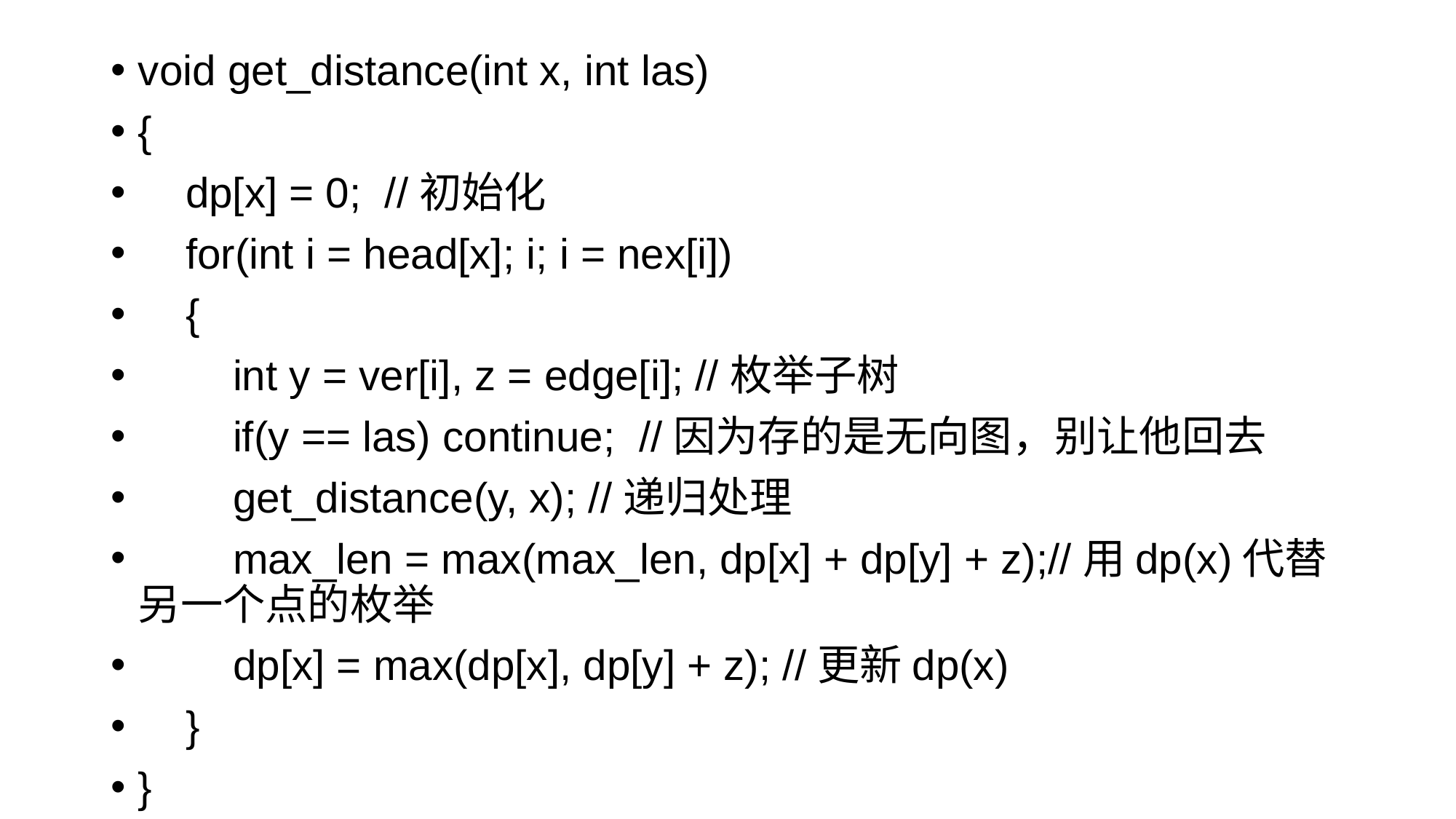

#
void get_distance(int x, int las)
{
    dp[x] = 0;  //初始化
    for(int i = head[x]; i; i = nex[i])
    {
        int y = ver[i], z = edge[i]; //枚举子树
        if(y == las) continue;  //因为存的是无向图，别让他回去
        get_distance(y, x); //递归处理
        max_len = max(max_len, dp[x] + dp[y] + z);//用dp(x)代替另一个点的枚举
        dp[x] = max(dp[x], dp[y] + z); //更新dp(x)
    }
}